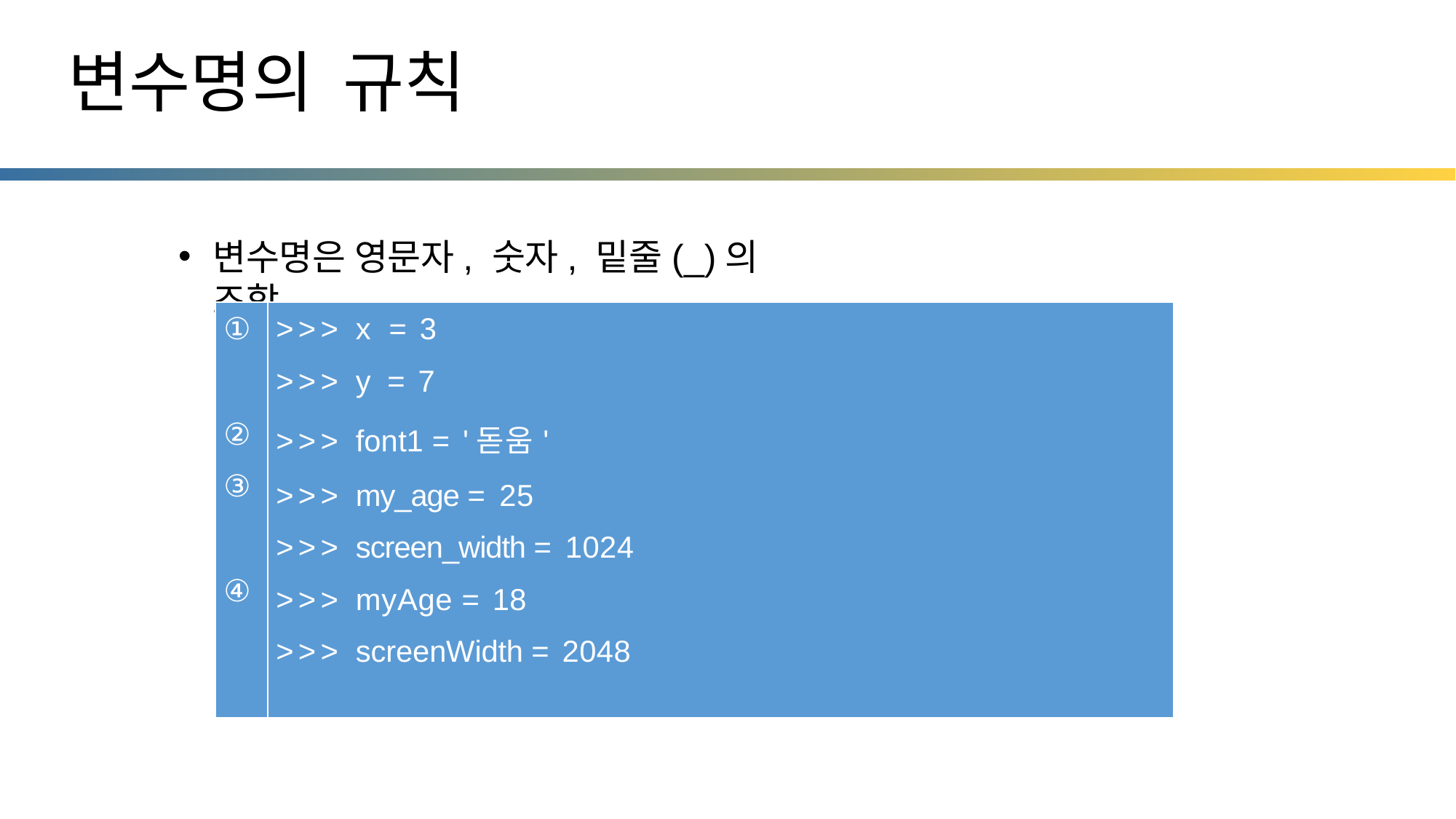

# 변수명의  규칙
변수명은 영문자, 숫자, 밑줄(_)의 조합
| ① ② ③ ④ | >>> x = 3 >>> y = 7 >>> font1 = '돋움' >>> my\_age = 25 >>> screen\_width = 1024 >>> myAge = 18 >>> screenWidth = 2048 |
| --- | --- |